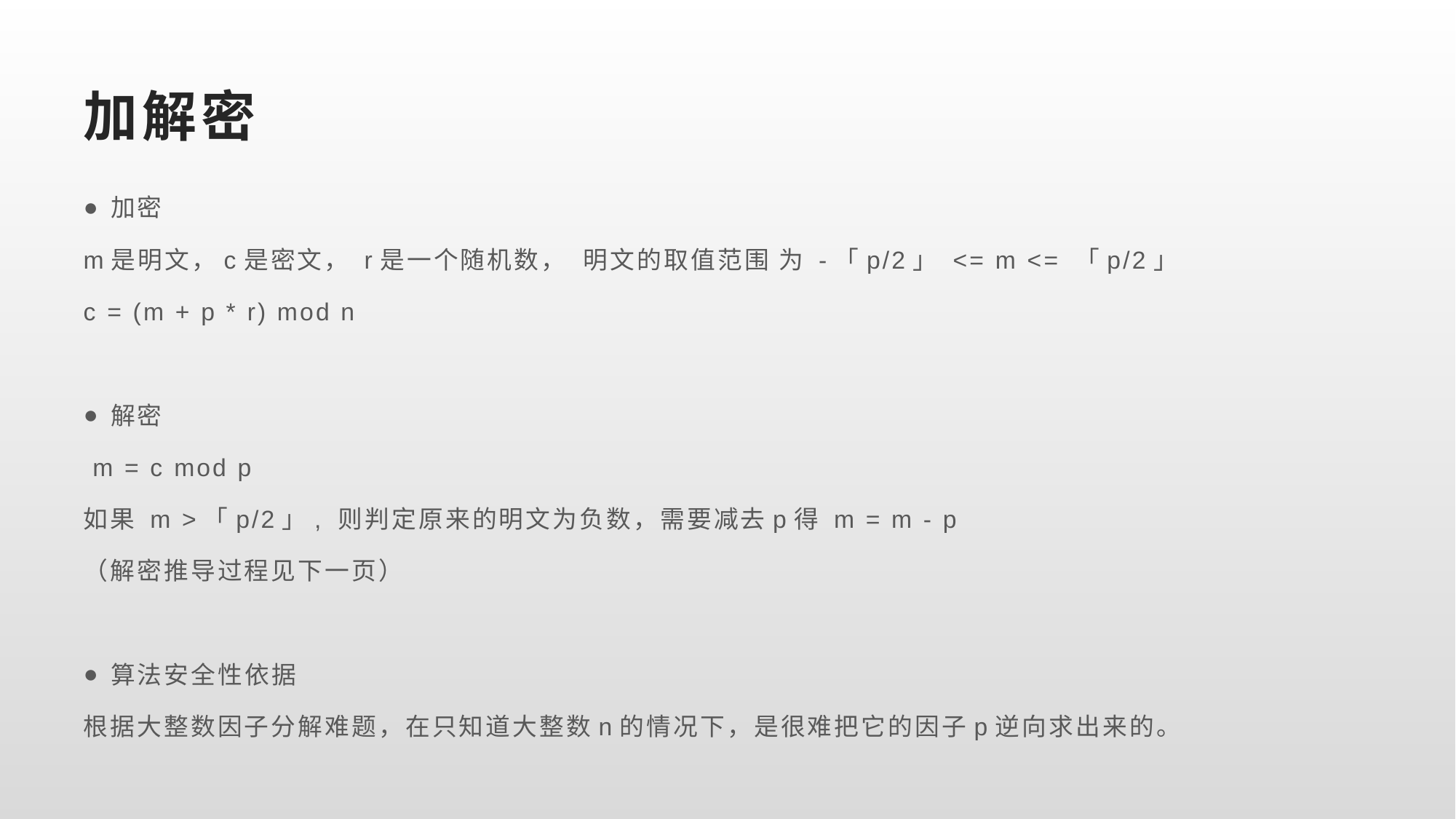

# 加解密
加密
m是明文，c是密文， r是一个随机数，  明文的取值范围 为 -「p/2」 <= m <= 「p/2」
c = (m + p * r) mod n

解密
 m = c mod p
如果 m >「p/2」, 则判定原来的明文为负数，需要减去p得 m = m - p
（解密推导过程见下一页）

算法安全性依据
根据大整数因子分解难题，在只知道大整数n的情况下，是很难把它的因子p逆向求出来的。